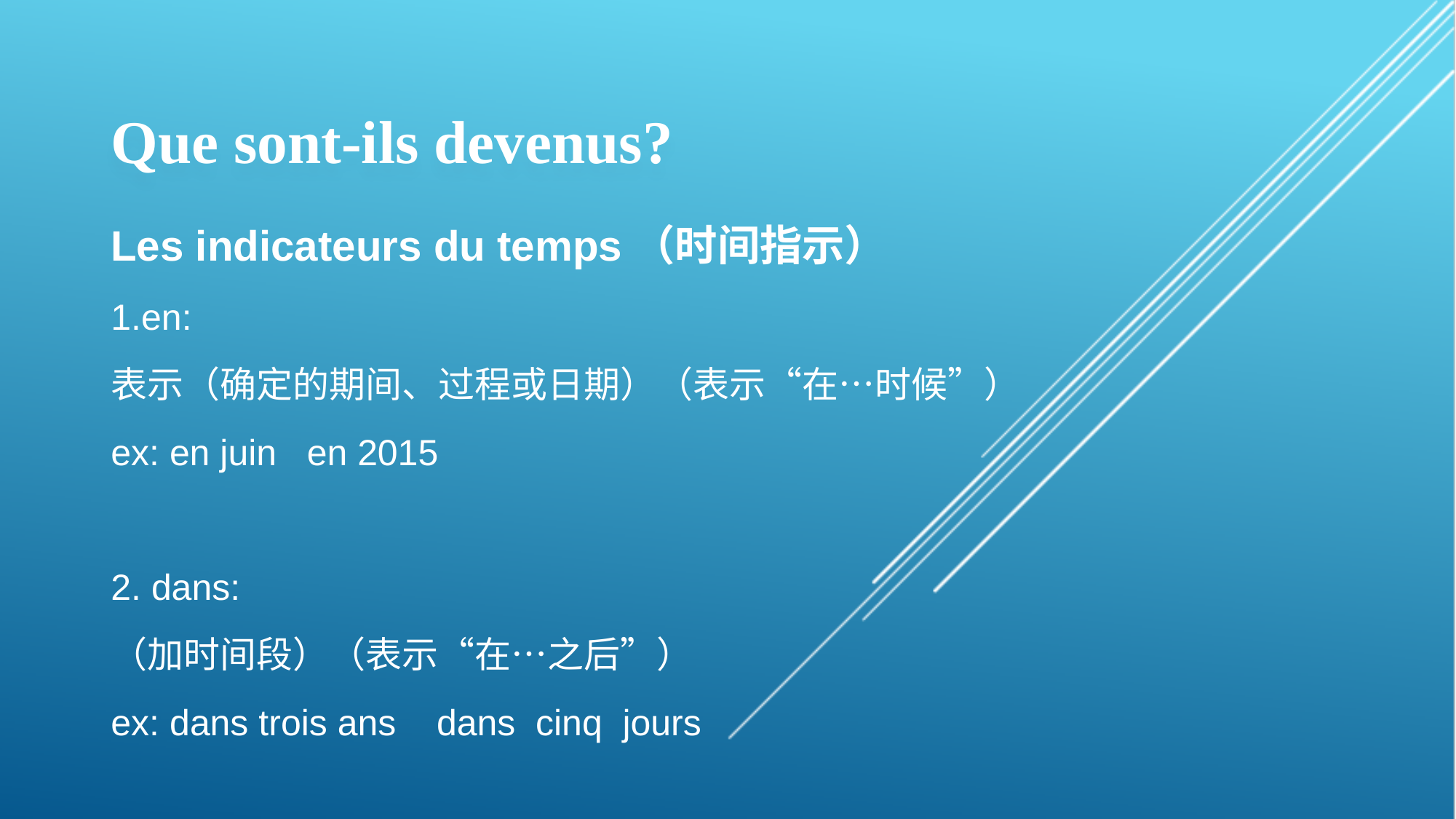

# Que sont-ils devenus?
Les indicateurs du temps（时间指示）
1.en:
表示（确定的期间、过程或日期）（表示“在…时候”）
ex: en juin   en 2015

2. dans:
（加时间段）（表示“在…之后”）
ex: dans trois ans    dans  cinq  jours